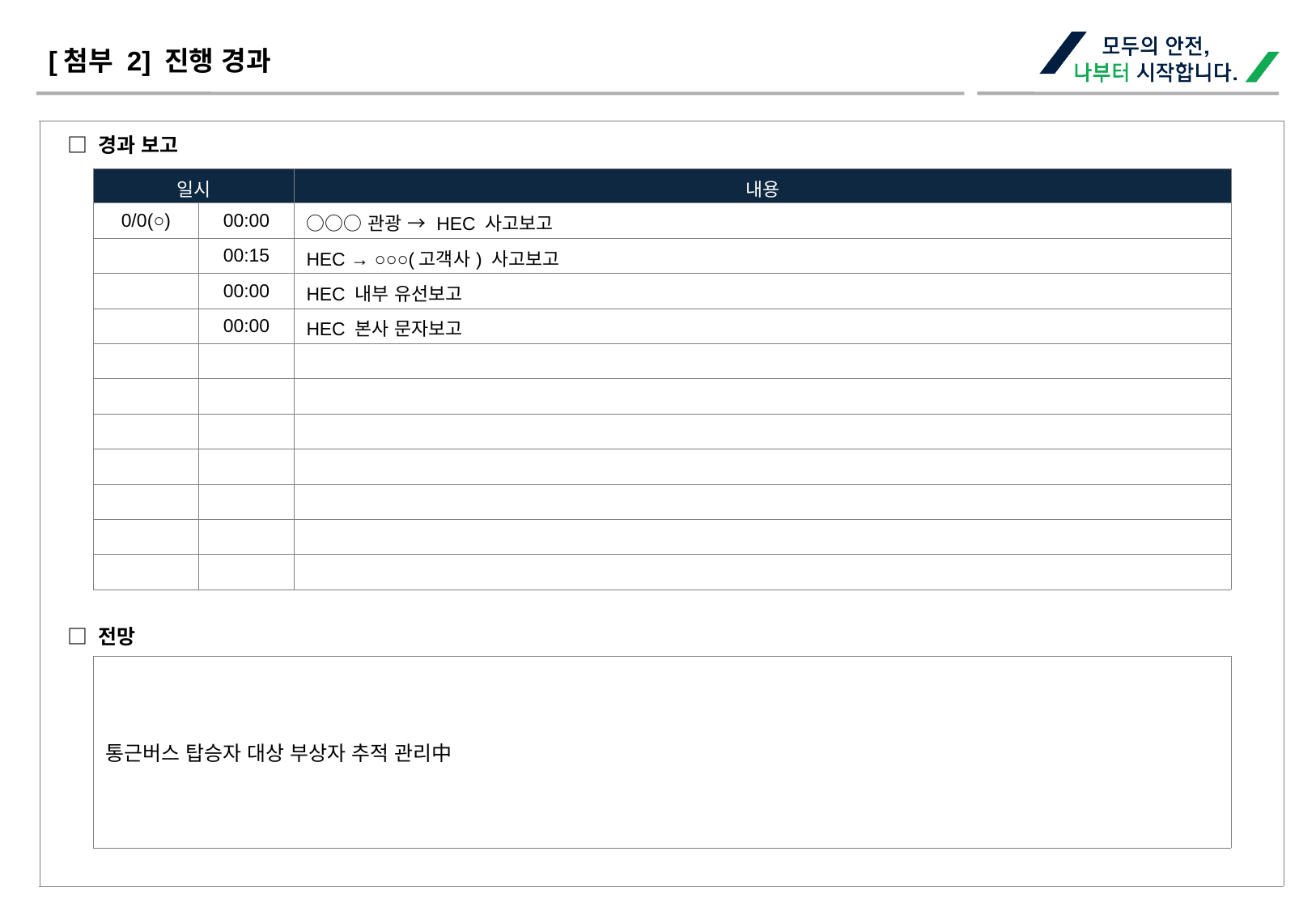

[첨부 2] 진행 경과
|  |
| --- |
□ 경과 보고
| 일시 |  | 내용 |
| --- | --- | --- |
| 0/0(○) | 00:00 | ○○○관광 → HEC 사고보고 |
|  | 00:15 | HEC → ○○○(고객사) 사고보고 |
|  | 00:00 | HEC 내부 유선보고 |
|  | 00:00 | HEC 본사 문자보고 |
|  |  |  |
|  |  |  |
|  |  |  |
|  |  |  |
|  |  |  |
|  |  |  |
|  |  |  |
□ 전망
| 통근버스 탑승자 대상 부상자 추적 관리中 |
| --- |